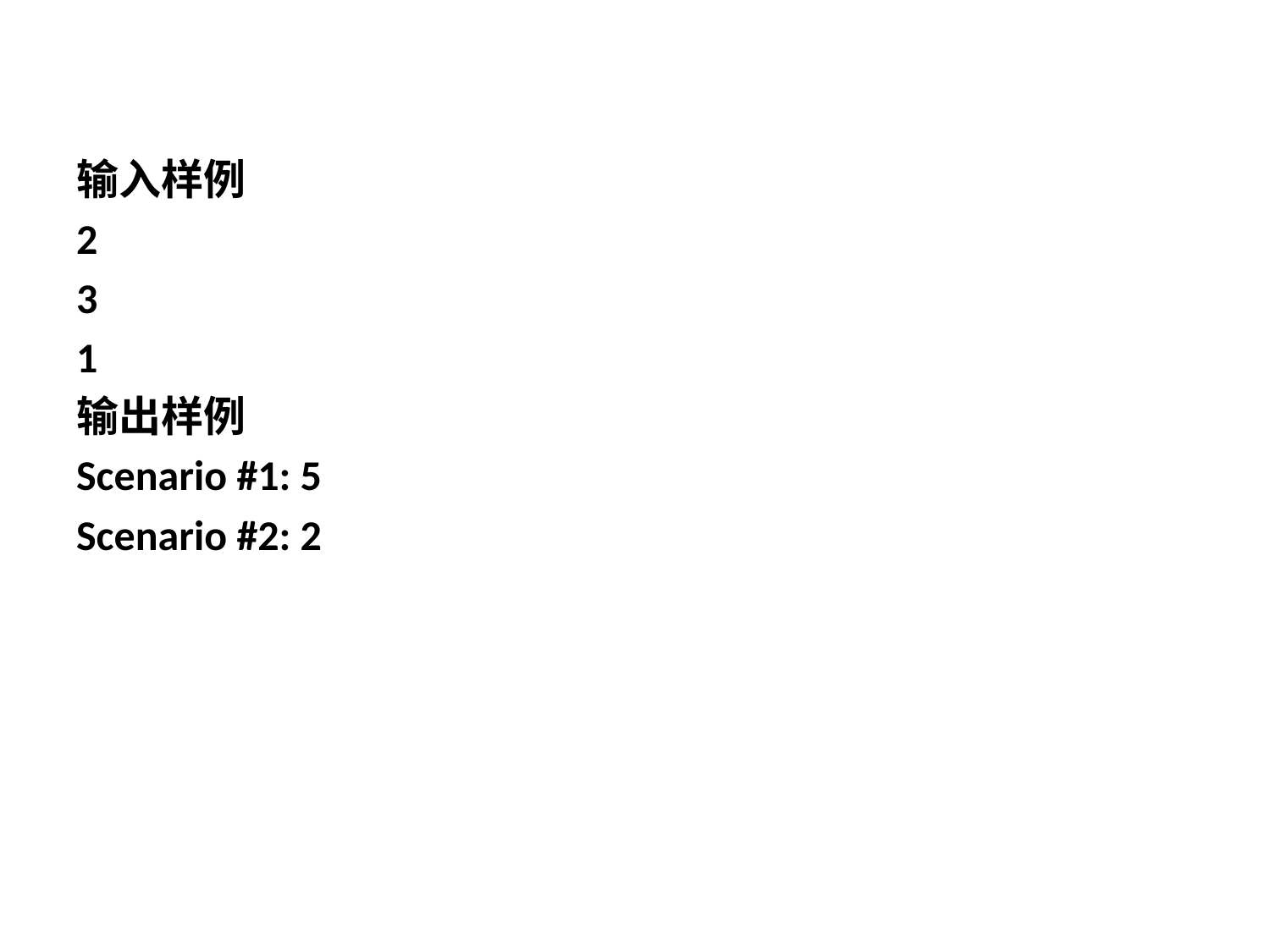

#
输入样例
2
3
1
输出样例
Scenario #1: 5
Scenario #2: 2